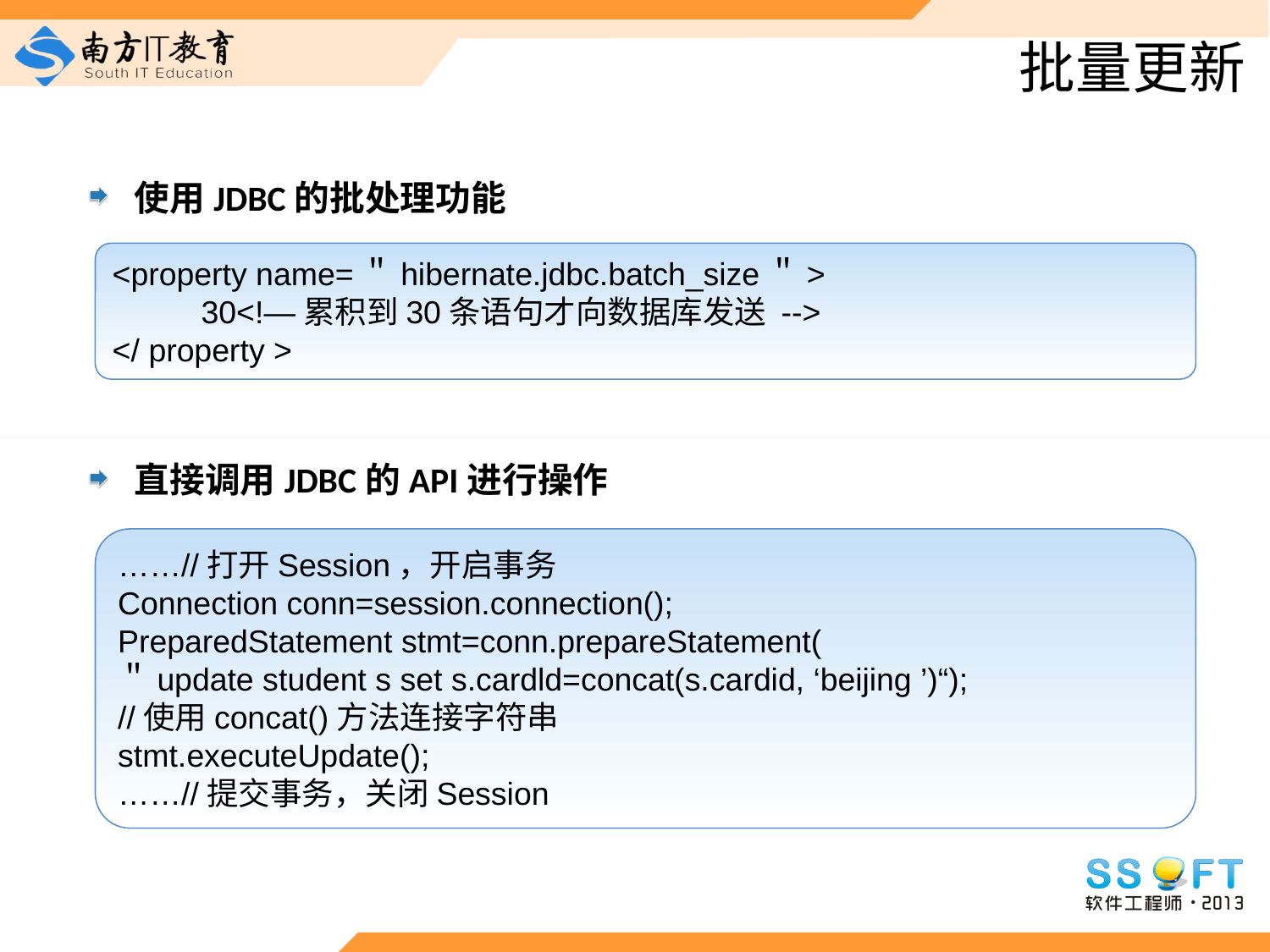

# 批量更新
使用JDBC的批处理功能

直接调用JDBC的API进行操作

<property name=＂hibernate.jdbc.batch_size＂>
          30<!—累积到30条语句才向数据库发送 -->
</ property >

……//打开Session，开启事务
Connection conn=session.connection();
PreparedStatement stmt=conn.prepareStatement(
＂update student s set s.cardld=concat(s.cardid, ‘beijing ’)“);
//使用concat()方法连接字符串
stmt.executeUpdate();
……//提交事务，关闭Session